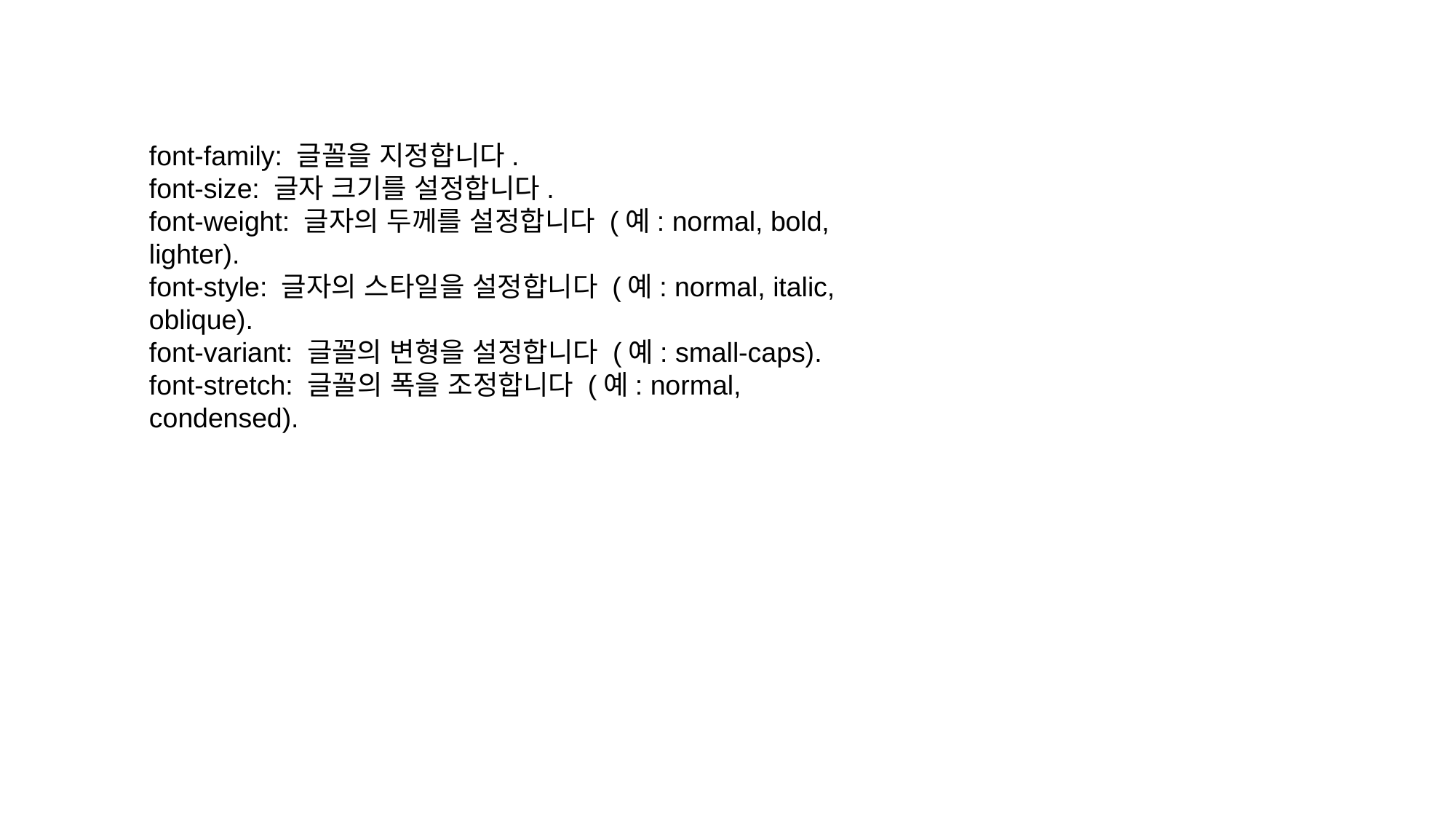

font-family: 글꼴을 지정합니다.
font-size: 글자 크기를 설정합니다.
font-weight: 글자의 두께를 설정합니다 (예: normal, bold, lighter).
font-style: 글자의 스타일을 설정합니다 (예: normal, italic, oblique).
font-variant: 글꼴의 변형을 설정합니다 (예: small-caps).
font-stretch: 글꼴의 폭을 조정합니다 (예: normal, condensed).